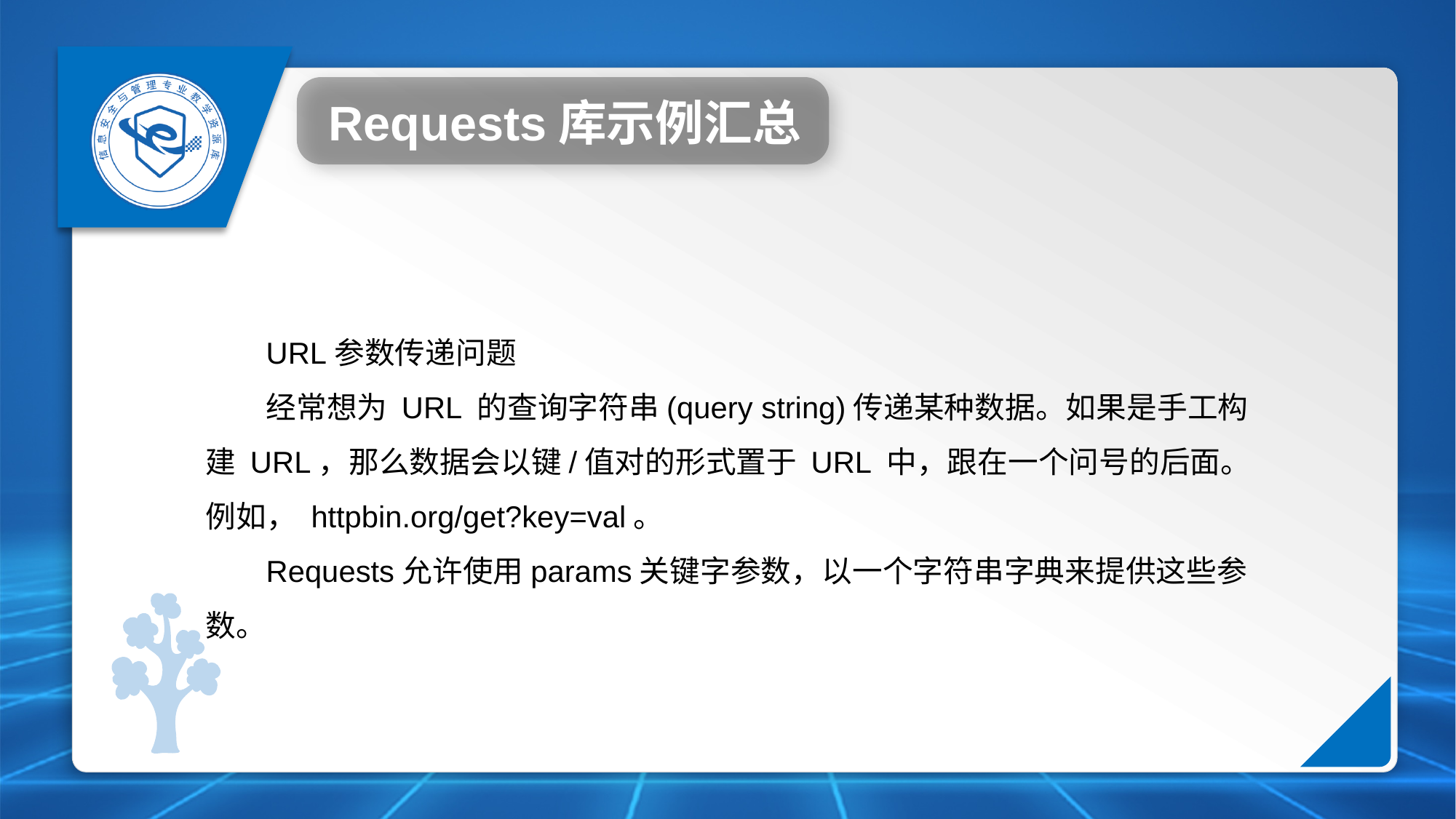

Requests库示例汇总
URL参数传递问题
经常想为 URL 的查询字符串(query string)传递某种数据。如果是手工构建 URL，那么数据会以键/值对的形式置于 URL 中，跟在一个问号的后面。例如， httpbin.org/get?key=val。
Requests允许使用params关键字参数，以一个字符串字典来提供这些参数。